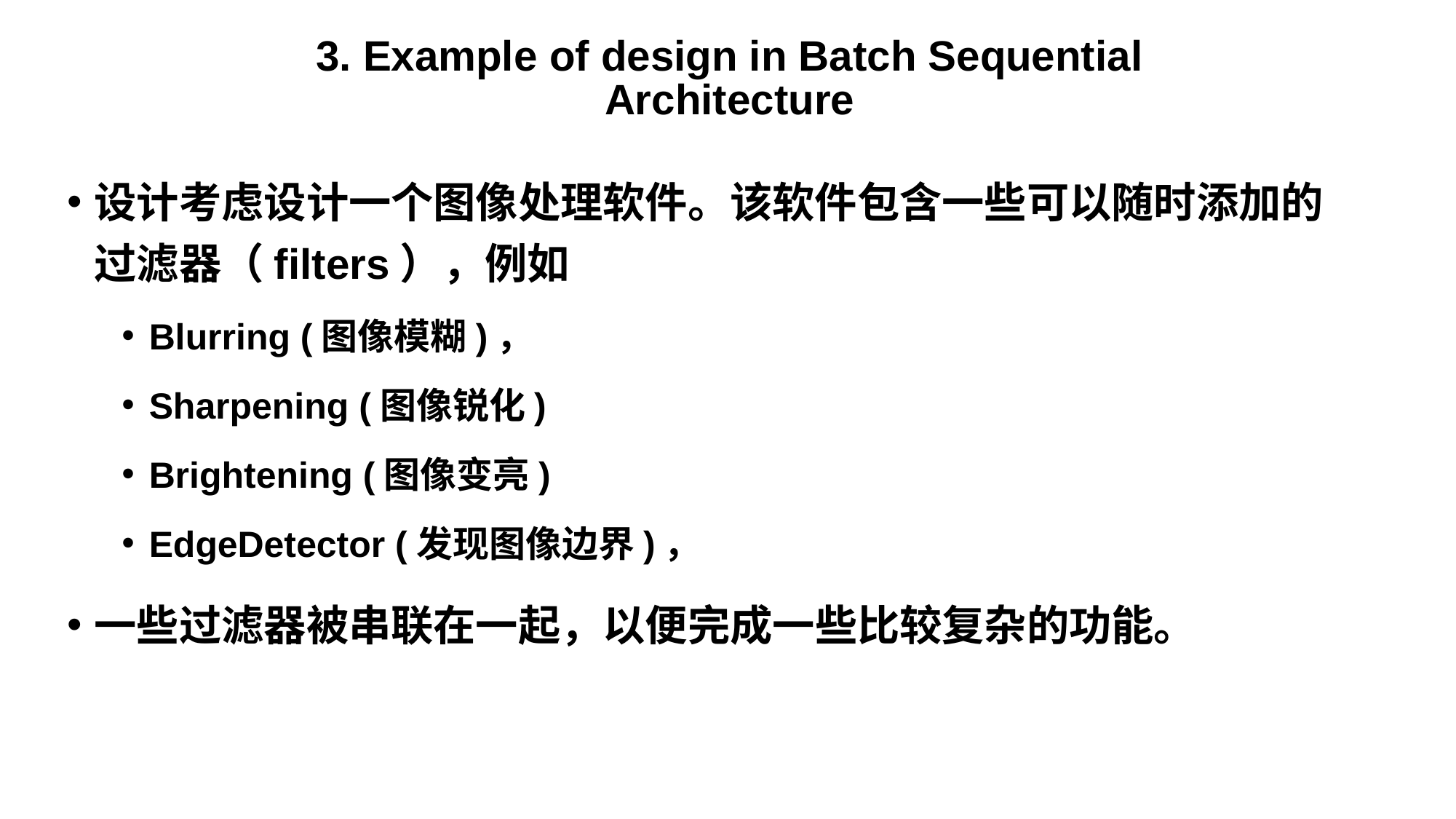

3. Example of design in Batch Sequential Architecture
设计考虑设计一个图像处理软件。该软件包含一些可以随时添加的过滤器（filters），例如
Blurring (图像模糊)，
Sharpening (图像锐化)
Brightening (图像变亮)
EdgeDetector (发现图像边界)，
一些过滤器被串联在一起，以便完成一些比较复杂的功能。